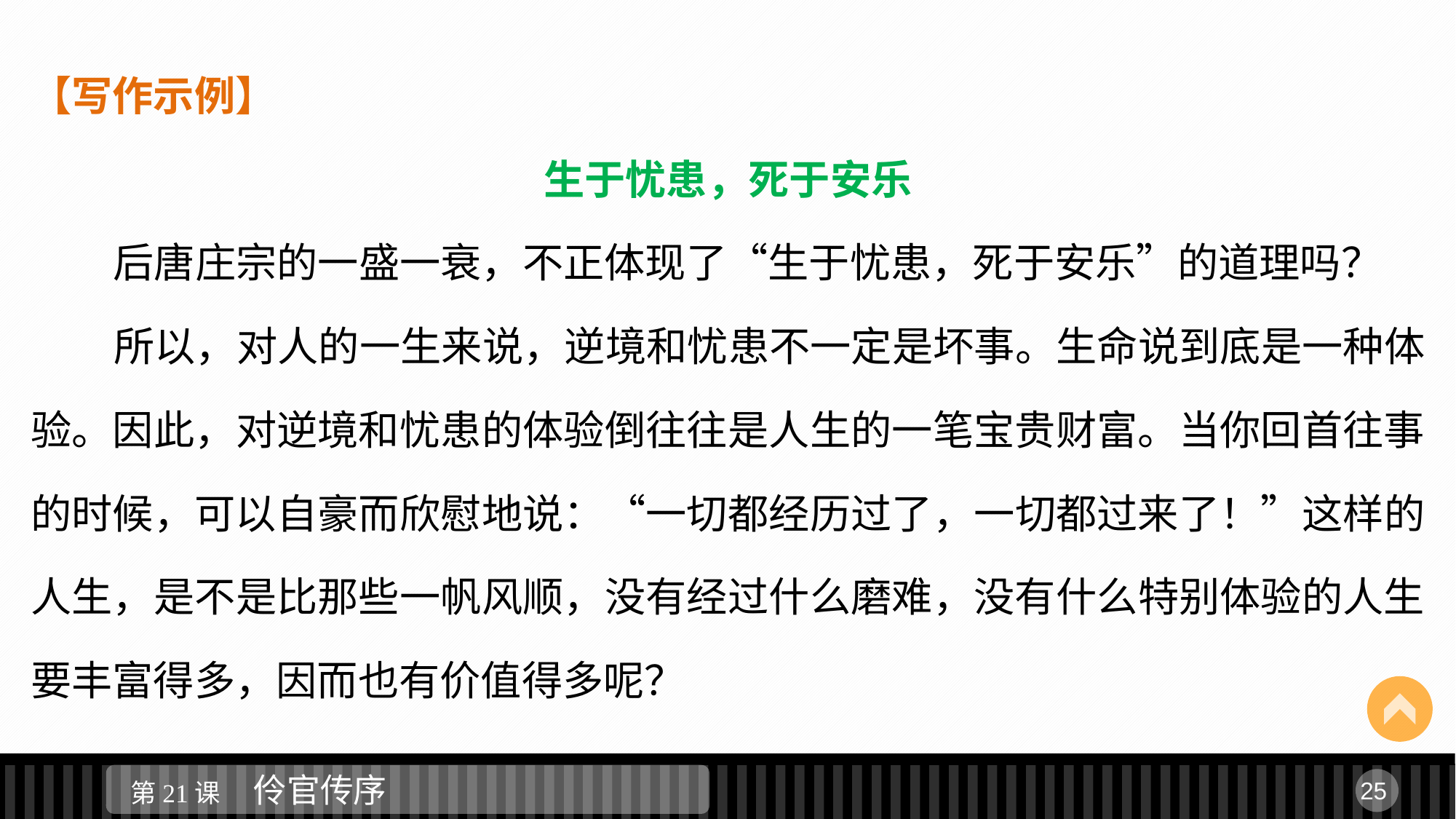

【写作示例】
生于忧患，死于安乐
        后唐庄宗的一盛一衰，不正体现了“生于忧患，死于安乐”的道理吗？
        所以，对人的一生来说，逆境和忧患不一定是坏事。生命说到底是一种体验。因此，对逆境和忧患的体验倒往往是人生的一笔宝贵财富。当你回首往事的时候，可以自豪而欣慰地说：“一切都经历过了，一切都过来了！”这样的人生，是不是比那些一帆风顺，没有经过什么磨难，没有什么特别体验的人生要丰富得多，因而也有价值得多呢？